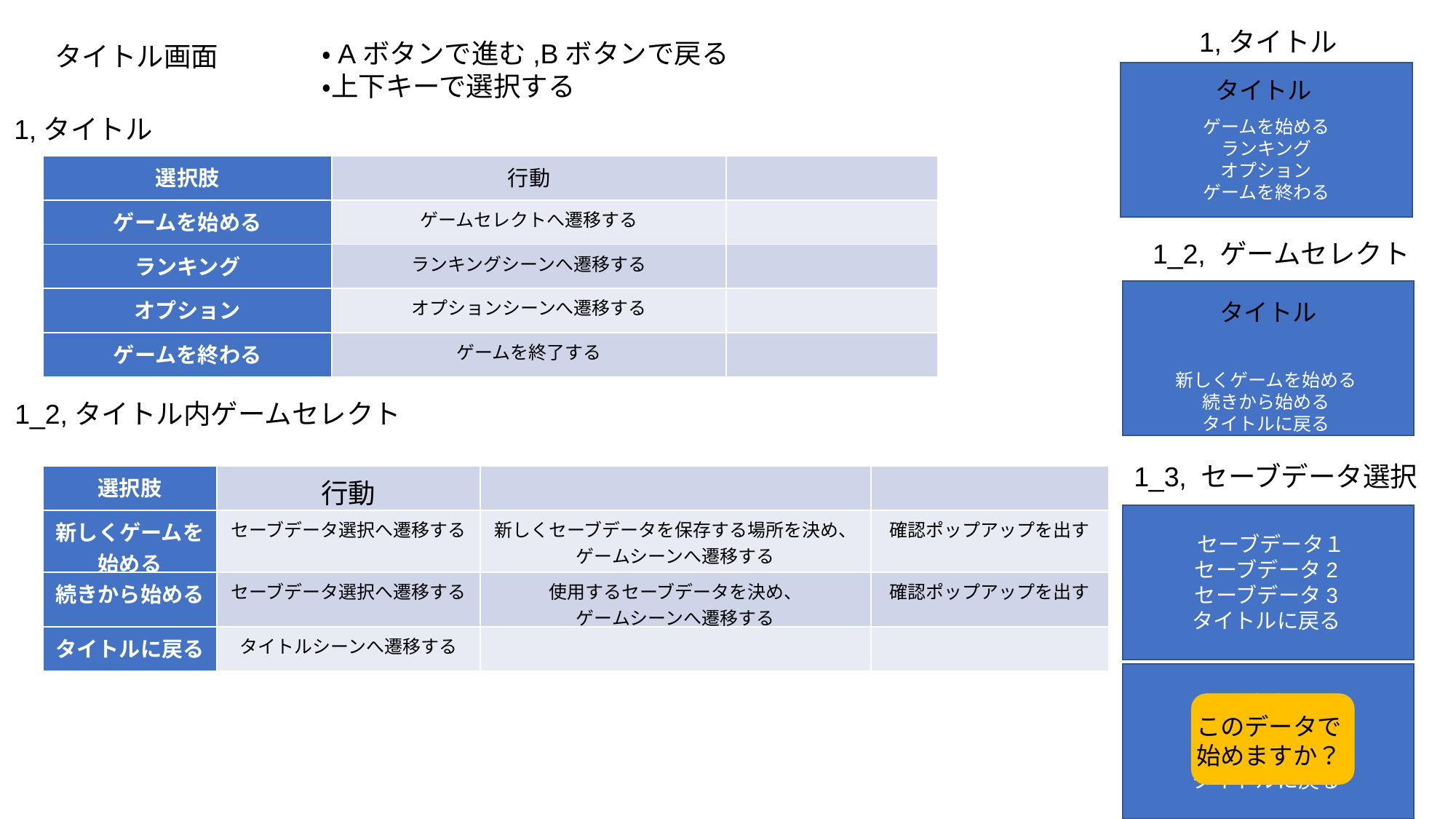

1,タイトル
・Aボタンで進む,Bボタンで戻る
・上下キーで選択する
タイトル画面

タイトル
1,タイトル
ゲームを始める
ランキング
オプション
ゲームを終わる
| 選択肢 | 行動 |  |
| --- | --- | --- |
| ゲームを始める | ゲームセレクトへ遷移する |  |
| ランキング | ランキングシーンへ遷移する |  |
| オプション | オプションシーンへ遷移する |  |
| ゲームを終わる | ゲームを終了する |  |
1_2, ゲームセレクト

タイトル
新しくゲームを始める
続きから始める
タイトルに戻る
1_2,タイトル内ゲームセレクト
1_3, セーブデータ選択
| 選択肢 | 行動 |  |  |
| --- | --- | --- | --- |
| 新しくゲームを始める | セーブデータ選択へ遷移する | 新しくセーブデータを保存する場所を決め、 ゲームシーンへ遷移する | 確認ポップアップを出す |
| 続きから始める | セーブデータ選択へ遷移する | 使用するセーブデータを決め、 ゲームシーンへ遷移する | 確認ポップアップを出す |
| タイトルに戻る | タイトルシーンへ遷移する |  |  |

 セーブデータ１
セーブデータ2
セーブデータ3
タイトルに戻る

 セーブデータ１
セーブデータ2
セーブデータ3
タイトルに戻る

このデータで
始めますか？